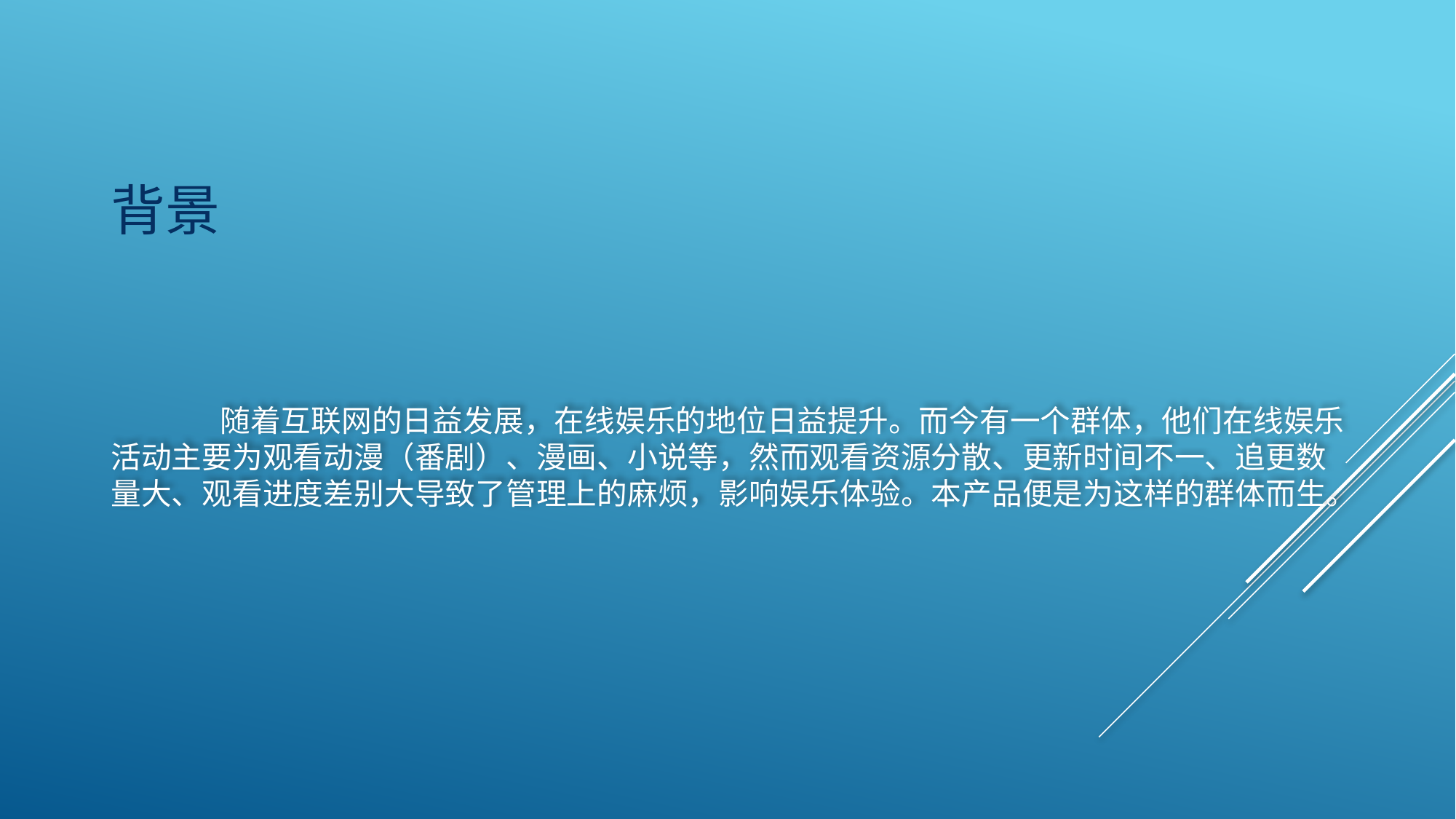

# 背景
	随着互联网的日益发展，在线娱乐的地位日益提升。而今有一个群体，他们在线娱乐活动主要为观看动漫（番剧）、漫画、小说等，然而观看资源分散、更新时间不一、追更数量大、观看进度差别大导致了管理上的麻烦，影响娱乐体验。本产品便是为这样的群体而生。